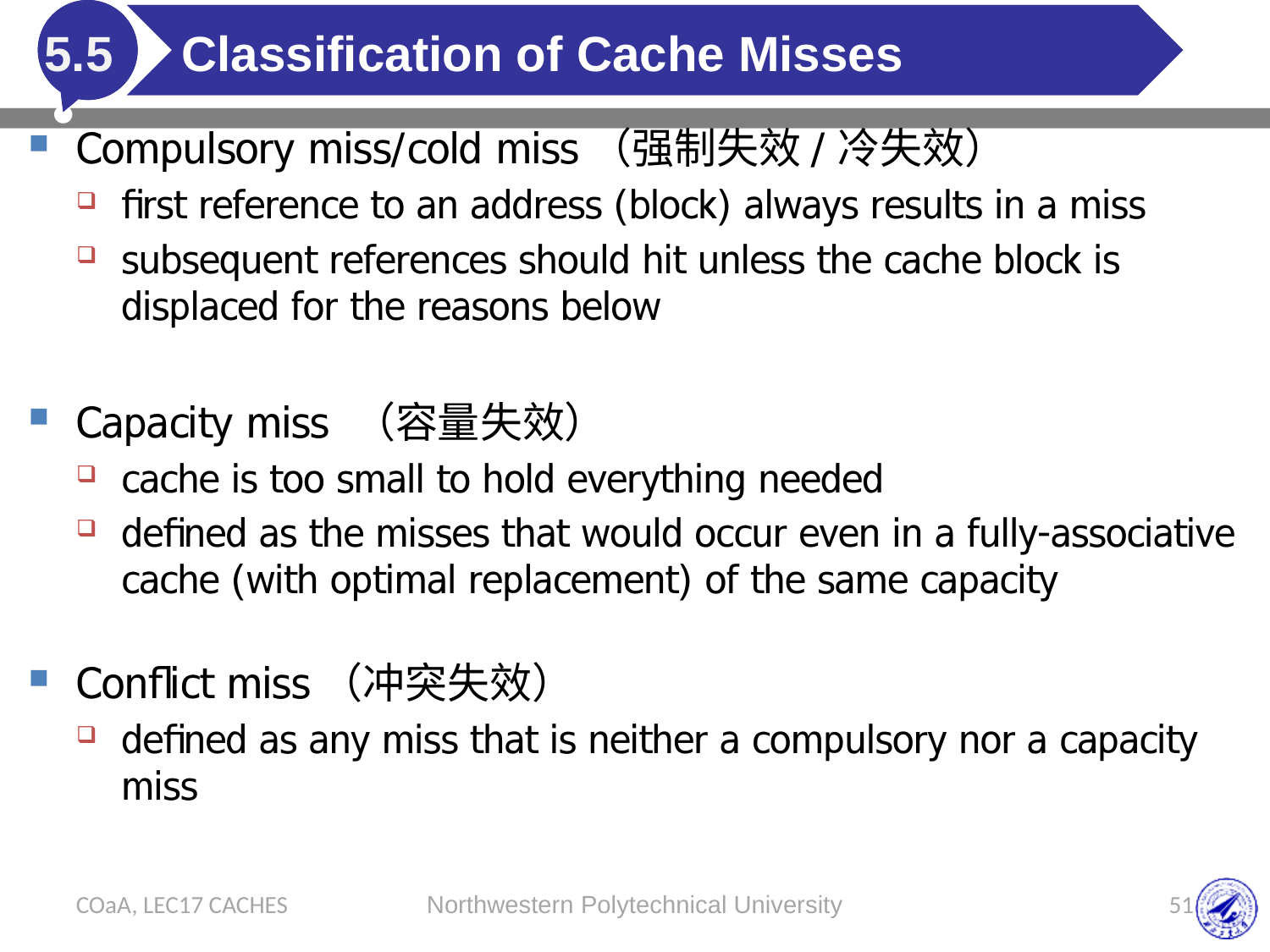

# Classification of Cache Misses
5.5
Compulsory miss/cold miss（强制失效/冷失效）
first reference to an address (block) always results in a miss
subsequent references should hit unless the cache block is displaced for the reasons below

Capacity miss （容量失效）
cache is too small to hold everything needed
defined as the misses that would occur even in a fully-associative cache (with optimal replacement) of the same capacity
Conflict miss（冲突失效）
defined as any miss that is neither a compulsory nor a capacity miss
COaA, LEC17 CACHES
Northwestern Polytechnical University
51